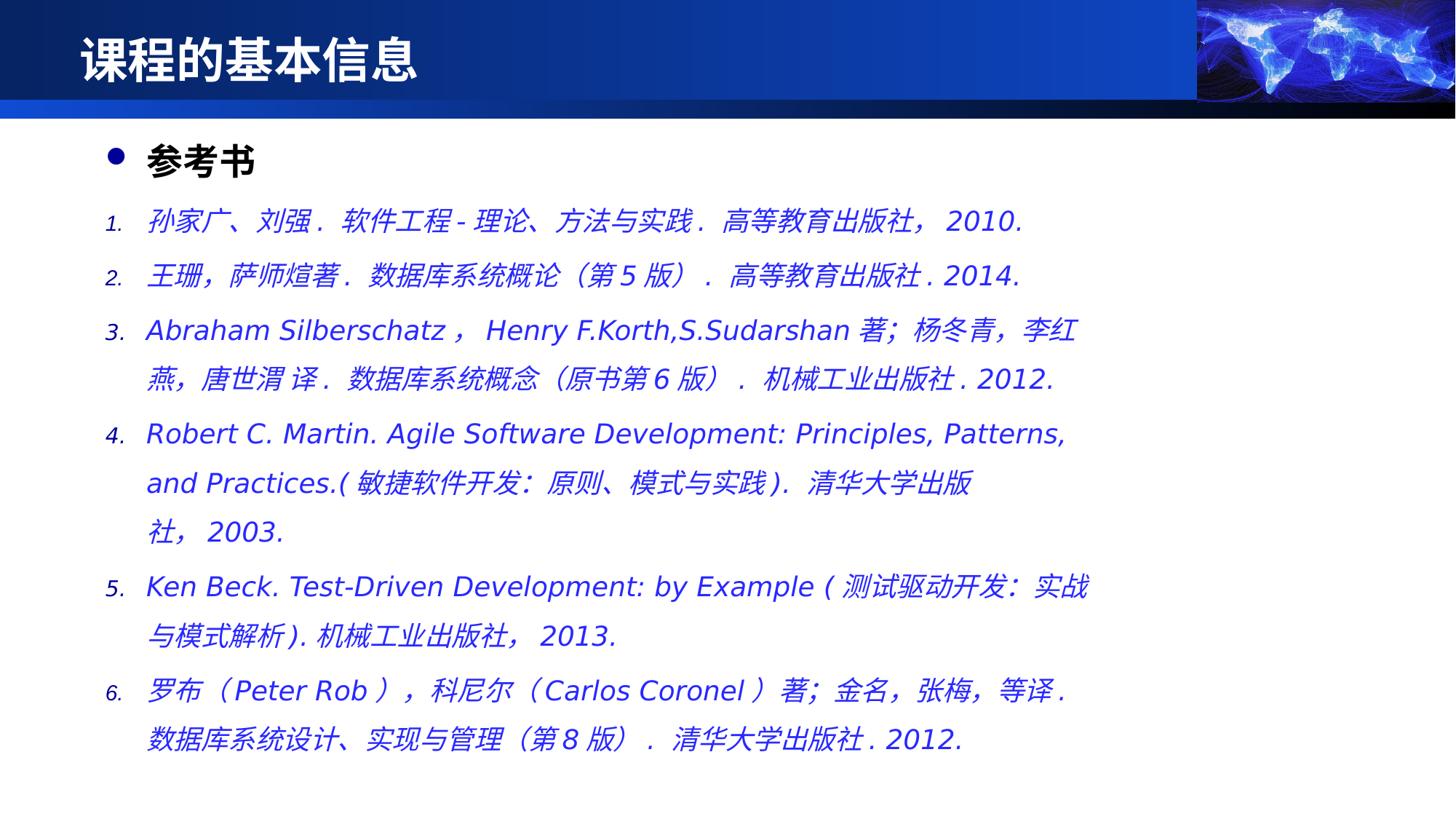

# 课程的基本信息
参考书
孙家广、刘强. 软件工程-理论、方法与实践. 高等教育出版社，2010.
王珊，萨师煊著. 数据库系统概论（第5版）. 高等教育出版社. 2014.
Abraham Silberschatz，Henry F.Korth,S.Sudarshan著；杨冬青，李红燕，唐世渭 译. 数据库系统概念（原书第6版）. 机械工业出版社. 2012.
Robert C. Martin. Agile Software Development: Principles, Patterns, and Practices.(敏捷软件开发：原则、模式与实践). 清华大学出版社，2003.
Ken Beck. Test-Driven Development: by Example (测试驱动开发：实战与模式解析).机械工业出版社，2013.
罗布（Peter Rob），科尼尔（Carlos Coronel）著；金名，张梅，等译. 数据库系统设计、实现与管理（第8版）. 清华大学出版社. 2012.